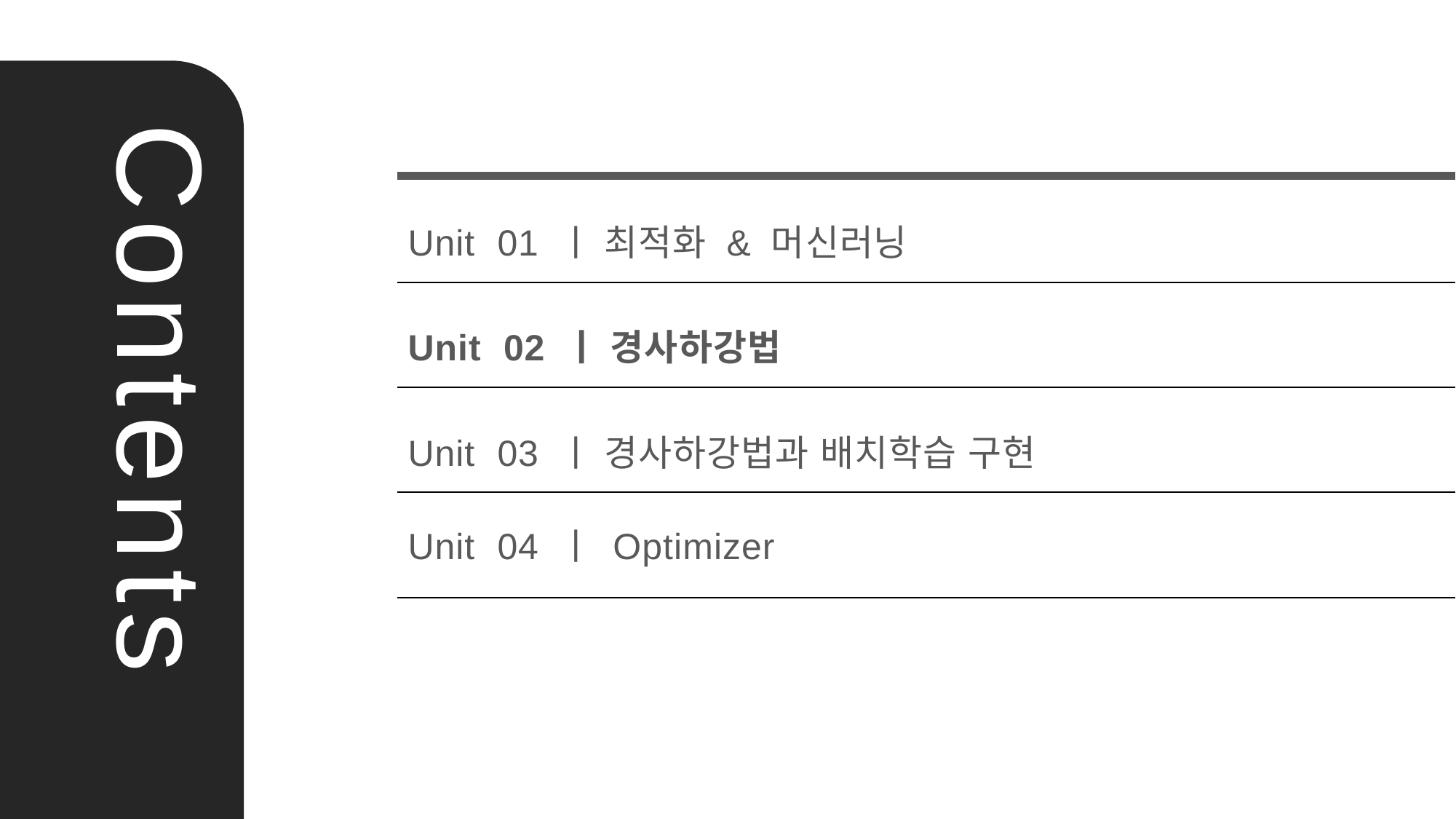

Unit  01 ㅣ 최적화 & 머신러닝
Unit  02 ㅣ 경사하강법
Unit  03 ㅣ 경사하강법과 배치학습 구현

Contents
Unit  04 ㅣ Optimizer